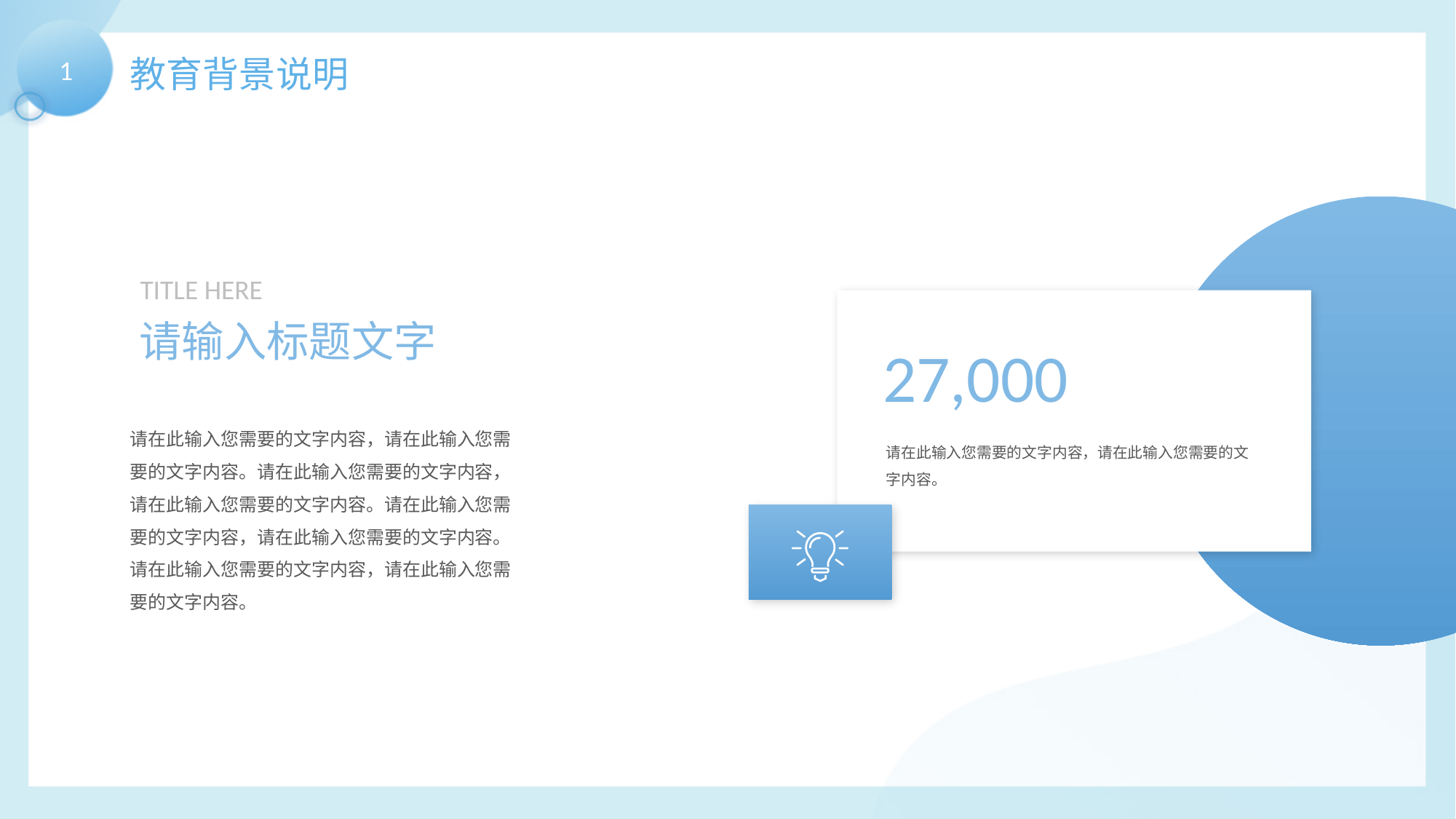

教育背景说明
1

TITLE HERE

请输入标题文字
27,000
请在此输入您需要的文字内容，请在此输入您需要的文字内容。请在此输入您需要的文字内容，请在此输入您需要的文字内容。请在此输入您需要的文字内容，请在此输入您需要的文字内容。请在此输入您需要的文字内容，请在此输入您需要的文字内容。
请在此输入您需要的文字内容，请在此输入您需要的文字内容。